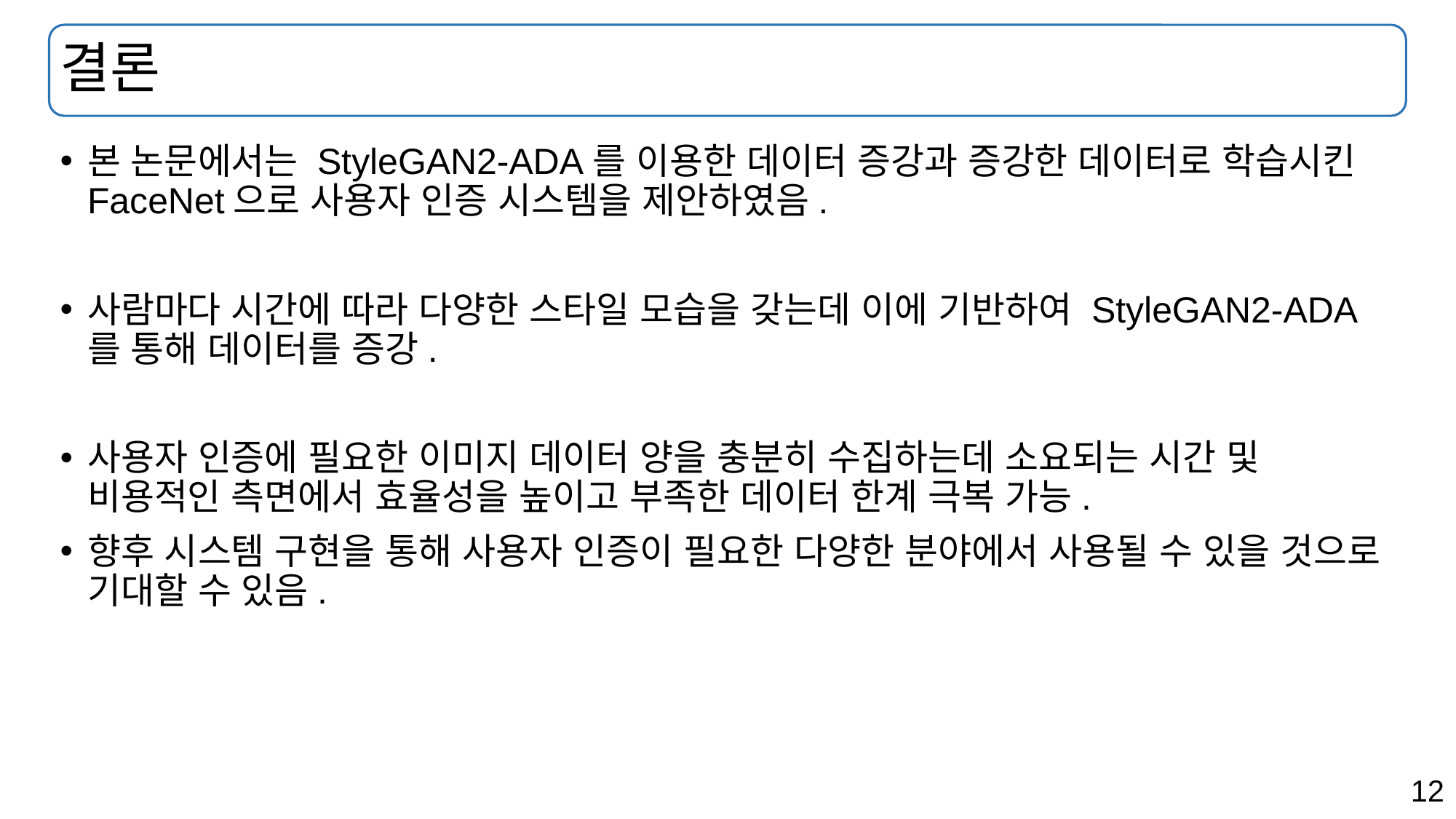

# 결론
본 논문에서는 StyleGAN2-ADA를 이용한 데이터 증강과 증강한 데이터로 학습시킨 FaceNet으로 사용자 인증 시스템을 제안하였음.

사람마다 시간에 따라 다양한 스타일 모습을 갖는데 이에 기반하여 StyleGAN2-ADA를 통해 데이터를 증강.

사용자 인증에 필요한 이미지 데이터 양을 충분히 수집하는데 소요되는 시간 및 비용적인 측면에서 효율성을 높이고 부족한 데이터 한계 극복 가능.
향후 시스템 구현을 통해 사용자 인증이 필요한 다양한 분야에서 사용될 수 있을 것으로 기대할 수 있음.